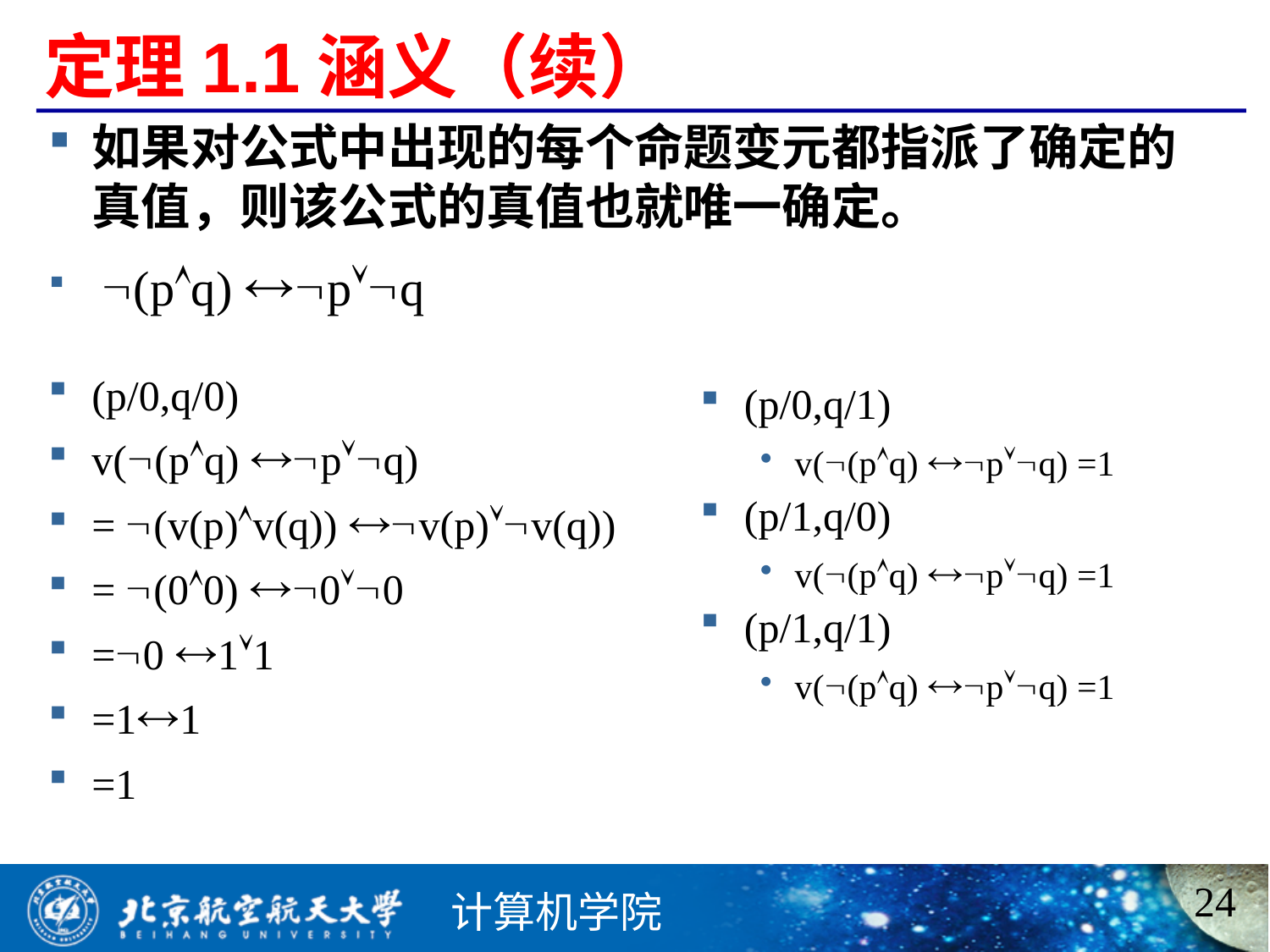

# 定理1.1涵义（续）
如果对公式中出现的每个命题变元都指派了确定的真值，则该公式的真值也就唯一确定。
 ¬(p∧q) ↔¬p∨¬q
(p/0,q/0)
v(¬(p∧q) ↔¬p∨¬q)
= ¬(v(p)∧v(q)) ↔¬v(p)∨¬v(q))
= ¬(0∧0) ↔¬0∨¬0
=¬0 ↔1∨1
=1↔1
=1
(p/0,q/1)
v(¬(p∧q) ↔¬p∨¬q) =1
(p/1,q/0)
v(¬(p∧q) ↔¬p∨¬q) =1
(p/1,q/1)
v(¬(p∧q) ↔¬p∨¬q) =1